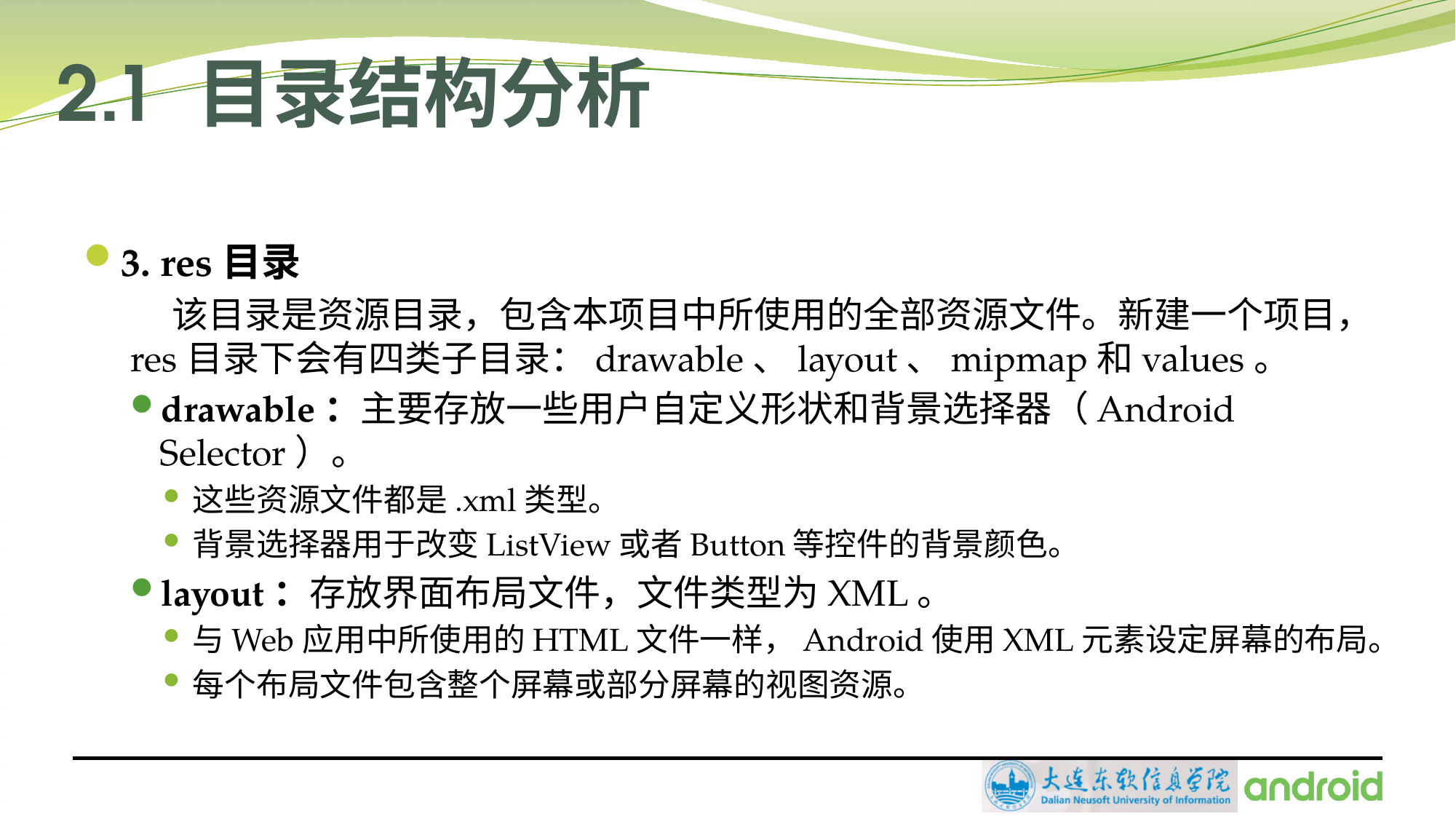

# 2.1 目录结构分析
3. res目录
    该目录是资源目录，包含本项目中所使用的全部资源文件。新建一个项目，res目录下会有四类子目录：drawable、layout、mipmap和values。
drawable：主要存放一些用户自定义形状和背景选择器（Android Selector）。
这些资源文件都是.xml类型。
背景选择器用于改变ListView或者Button等控件的背景颜色。
layout：存放界面布局文件，文件类型为XML。
与Web应用中所使用的HTML文件一样，Android使用XML元素设定屏幕的布局。
每个布局文件包含整个屏幕或部分屏幕的视图资源。